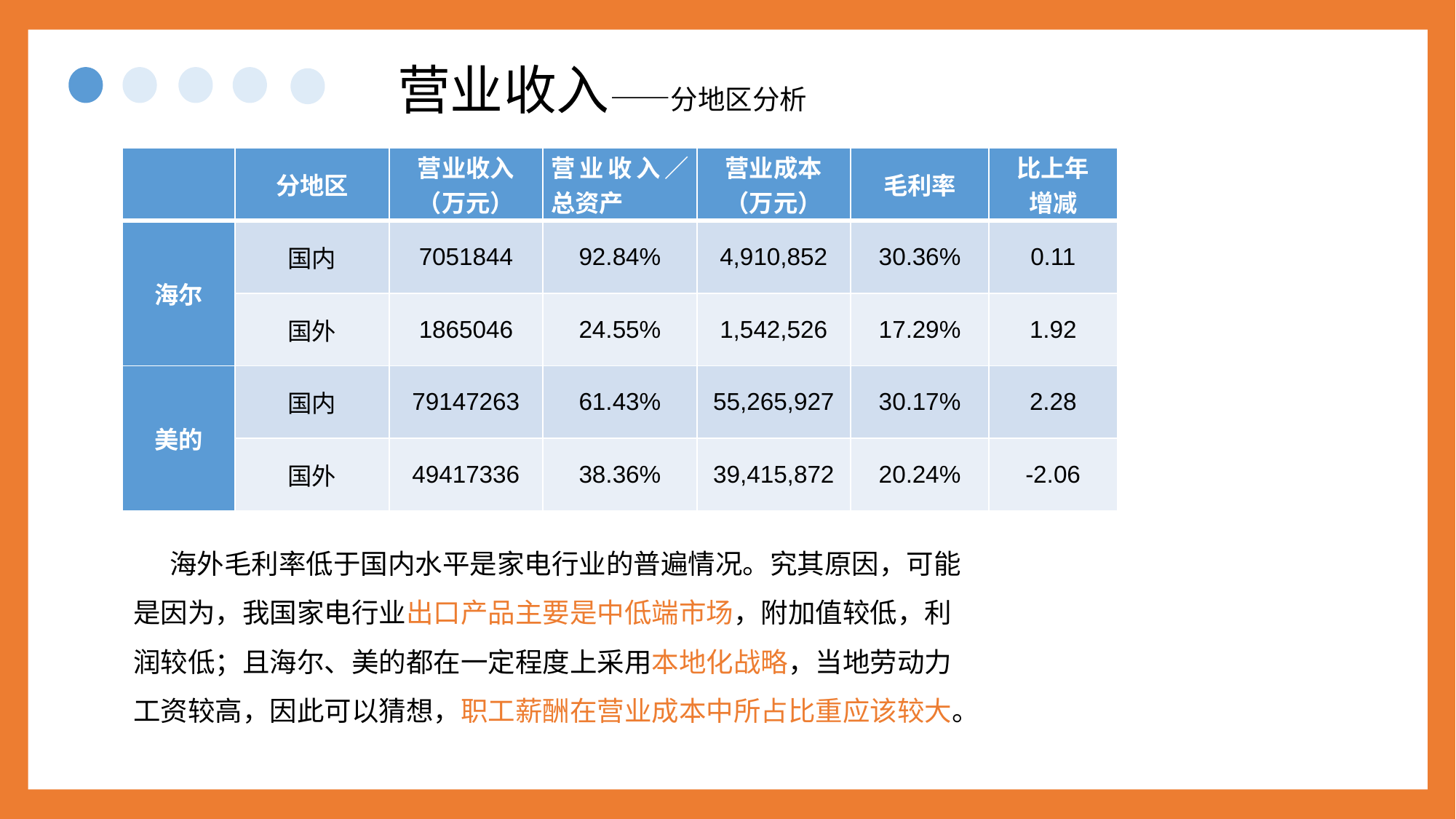

营业收入——分地区分析

|  | 分地区 | 营业收入（万元） | 营业收入／总资产 | 营业成本 （万元） | 毛利率 | 比上年 增减 |
| --- | --- | --- | --- | --- | --- | --- |
| 海尔 | 国内 | 7051844 | 92.84% | 4,910,852 | 30.36% | 0.11 |
|  | 国外 | 1865046 | 24.55% | 1,542,526 | 17.29% | 1.92 |
| 美的 | 国内 | 79147263 | 61.43% | 55,265,927 | 30.17% | 2.28 |
|  | 国外 | 49417336 | 38.36% | 39,415,872 | 20.24% | -2.06 |
海外毛利率低于国内水平是家电行业的普遍情况。究其原因，可能是因为，我国家电行业出口产品主要是中低端市场，附加值较低，利润较低；且海尔、美的都在一定程度上采用本地化战略，当地劳动力工资较高，因此可以猜想，职工薪酬在营业成本中所占比重应该较大。